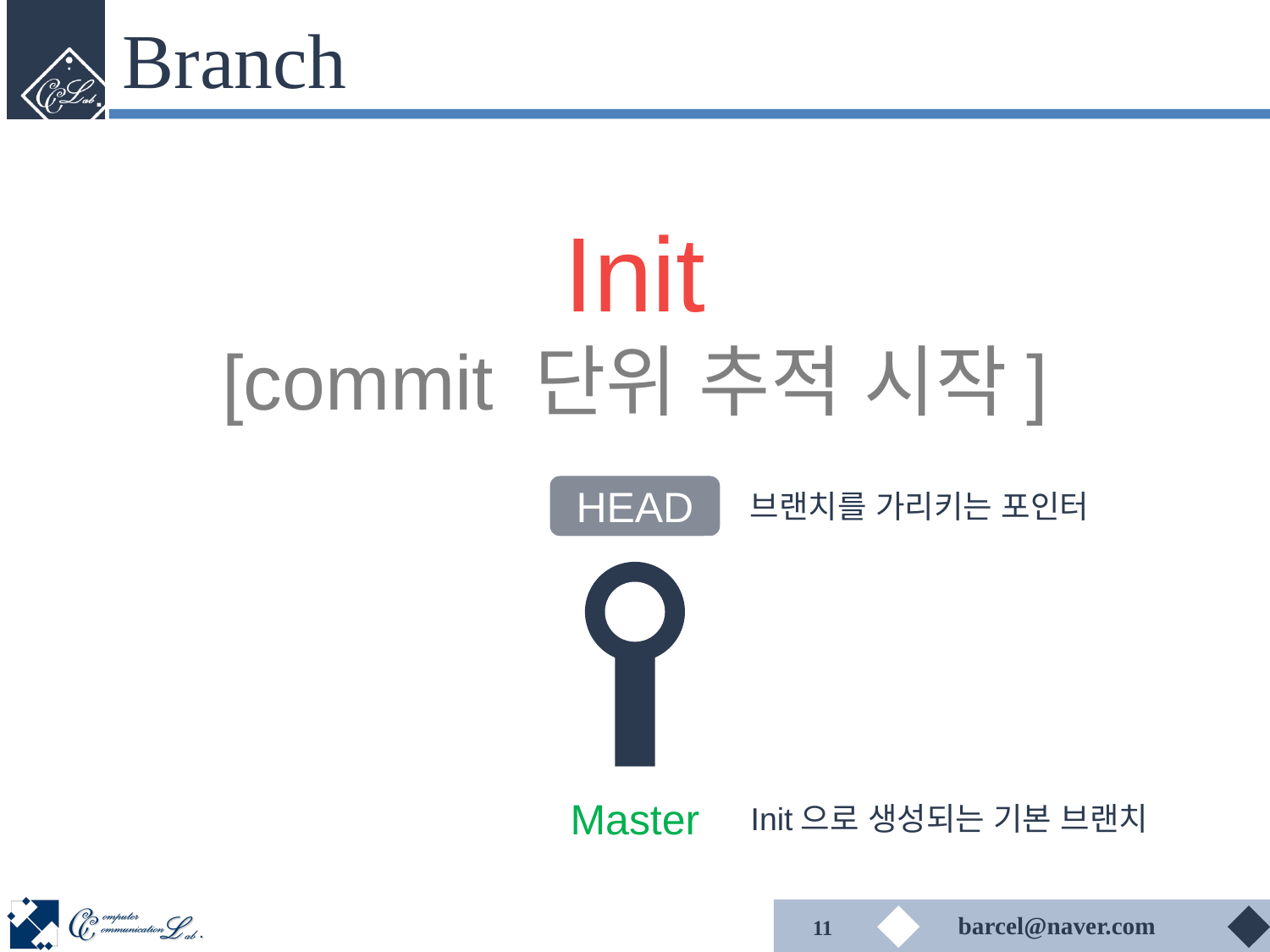

# Branch
Init
[commit 단위 추적 시작]
HEAD

Master
브랜치를 가리키는 포인터
Init으로 생성되는 기본 브랜치